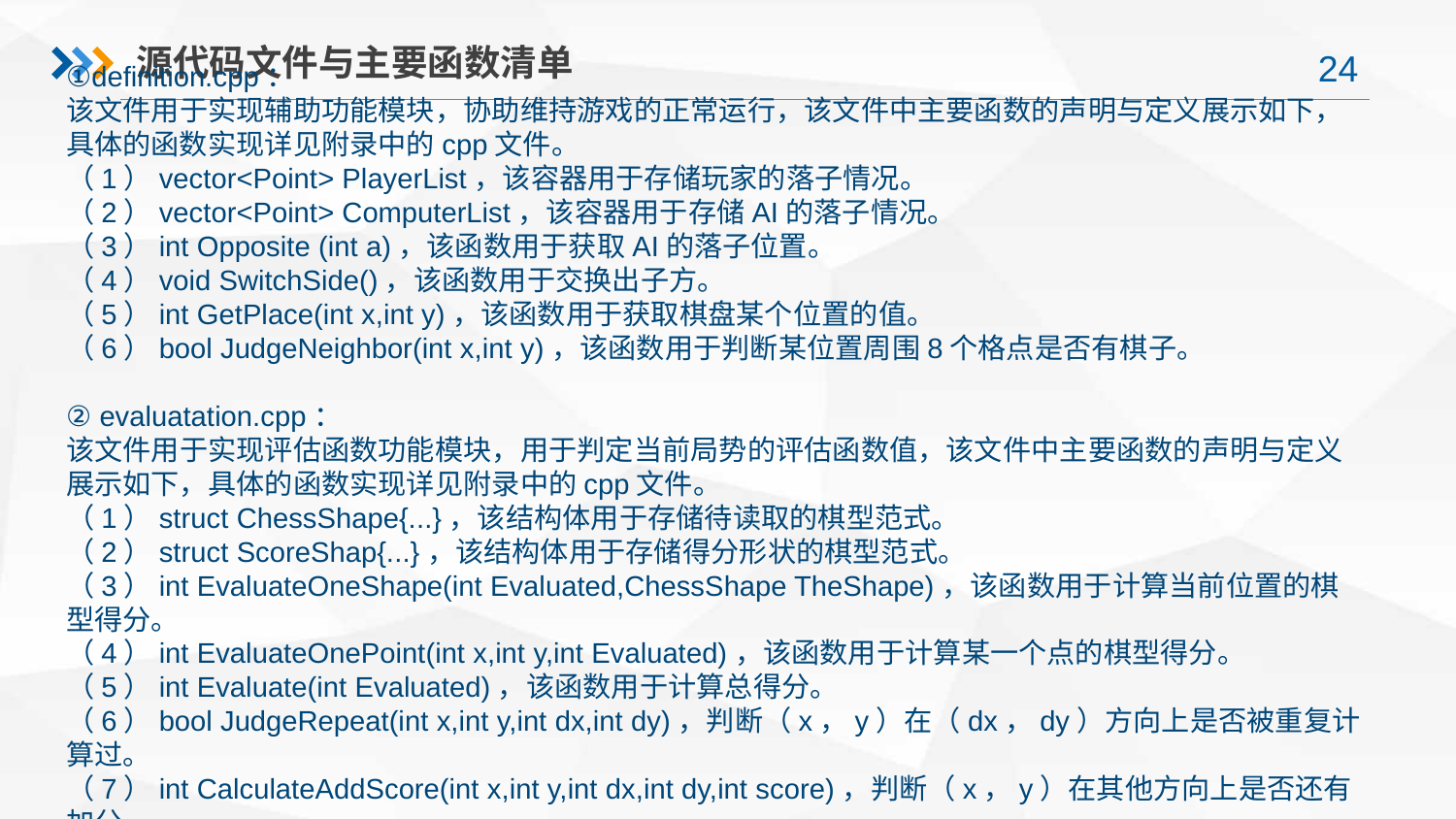

源代码文件与主要函数清单
①definition.cpp：
该文件用于实现辅助功能模块，协助维持游戏的正常运行，该文件中主要函数的声明与定义展示如下，具体的函数实现详见附录中的cpp文件。
（1）vector<Point> PlayerList，该容器用于存储玩家的落子情况。
（2）vector<Point> ComputerList，该容器用于存储AI的落子情况。
（3）int Opposite (int a)，该函数用于获取AI的落子位置。
（4）void SwitchSide()，该函数用于交换出子方。
（5）int GetPlace(int x,int y)，该函数用于获取棋盘某个位置的值。
（6）bool JudgeNeighbor(int x,int y)，该函数用于判断某位置周围8个格点是否有棋子。

② evaluatation.cpp：
该文件用于实现评估函数功能模块，用于判定当前局势的评估函数值，该文件中主要函数的声明与定义展示如下，具体的函数实现详见附录中的cpp文件。
（1）struct ChessShape{...}，该结构体用于存储待读取的棋型范式。
（2）struct ScoreShap{...}，该结构体用于存储得分形状的棋型范式。
（3）int EvaluateOneShape(int Evaluated,ChessShape TheShape)，该函数用于计算当前位置的棋型得分。
（4）int EvaluateOnePoint(int x,int y,int Evaluated)，该函数用于计算某一个点的棋型得分。
（5）int Evaluate(int Evaluated)，该函数用于计算总得分。
（6）bool JudgeRepeat(int x,int y,int dx,int dy)，判断（x，y）在（dx，dy）方向上是否被重复计算过。
（7）int CalculateAddScore(int x,int y,int dx,int dy,int score)，判断（x，y）在其他方向上是否还有加分。